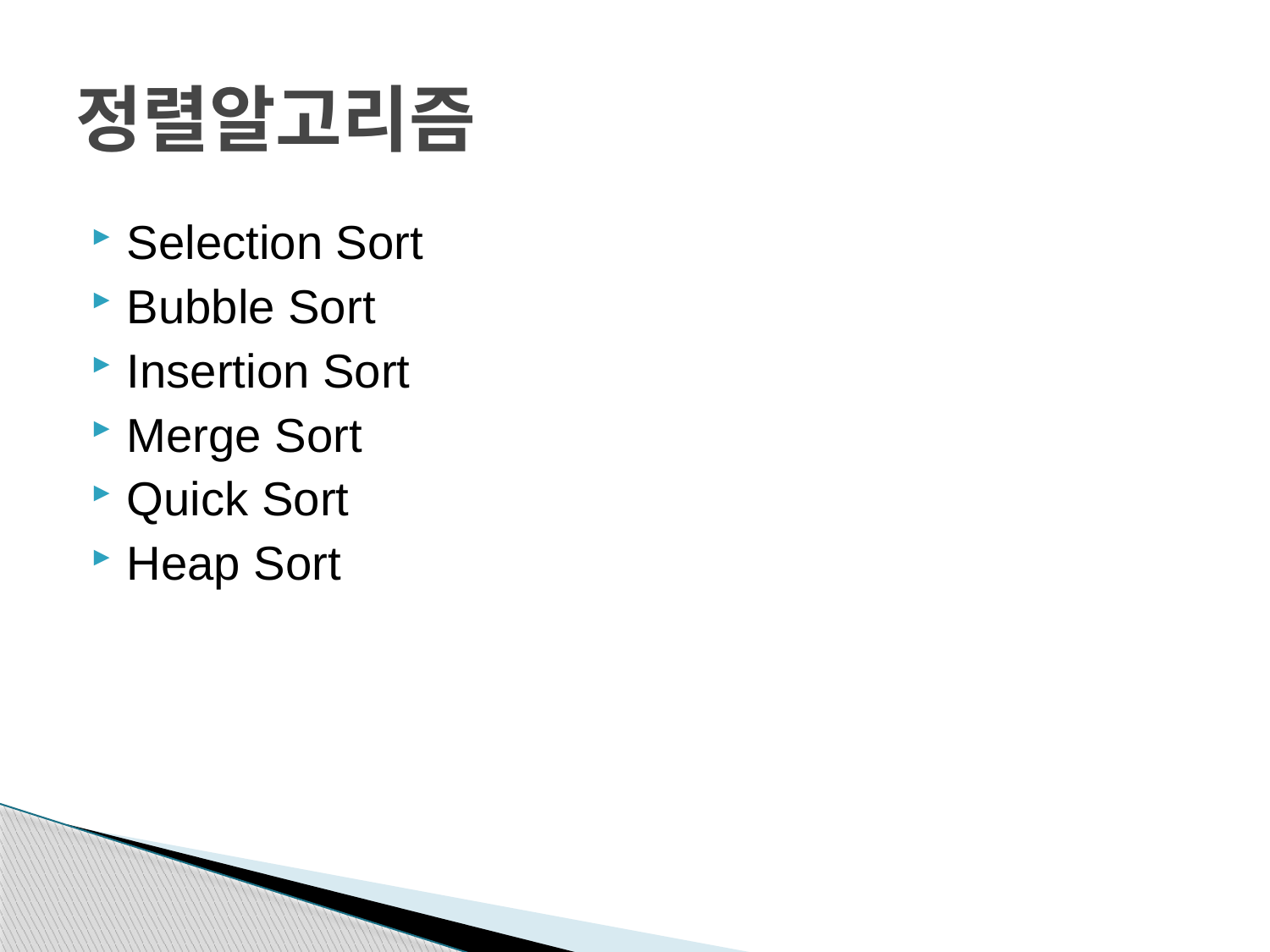

# 정렬알고리즘
Selection Sort
Bubble Sort
Insertion Sort
Merge Sort
Quick Sort
Heap Sort